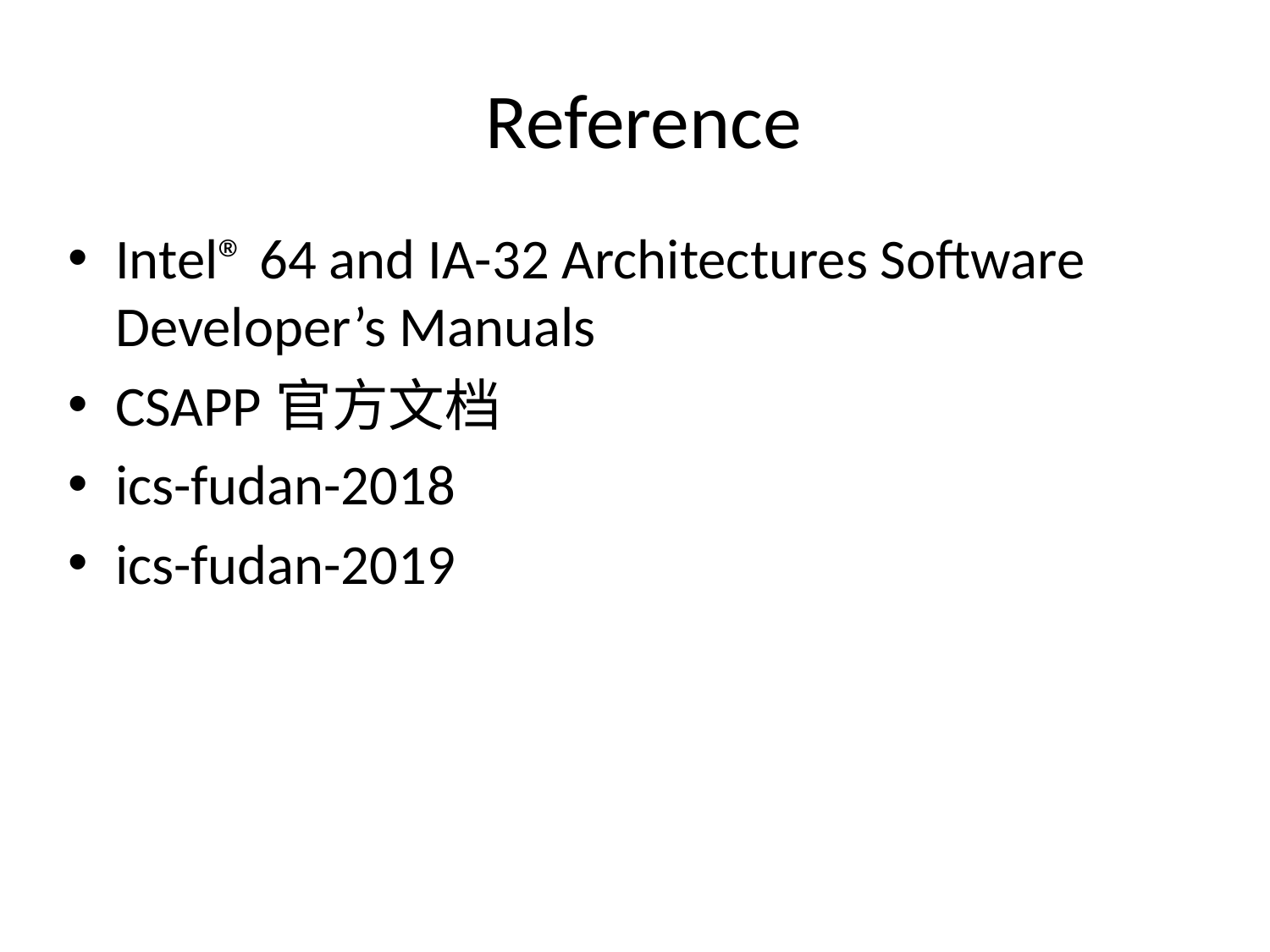

# Reference
Intel® 64 and IA-32 Architectures Software Developer’s Manuals
CSAPP官方文档
ics-fudan-2018
ics-fudan-2019